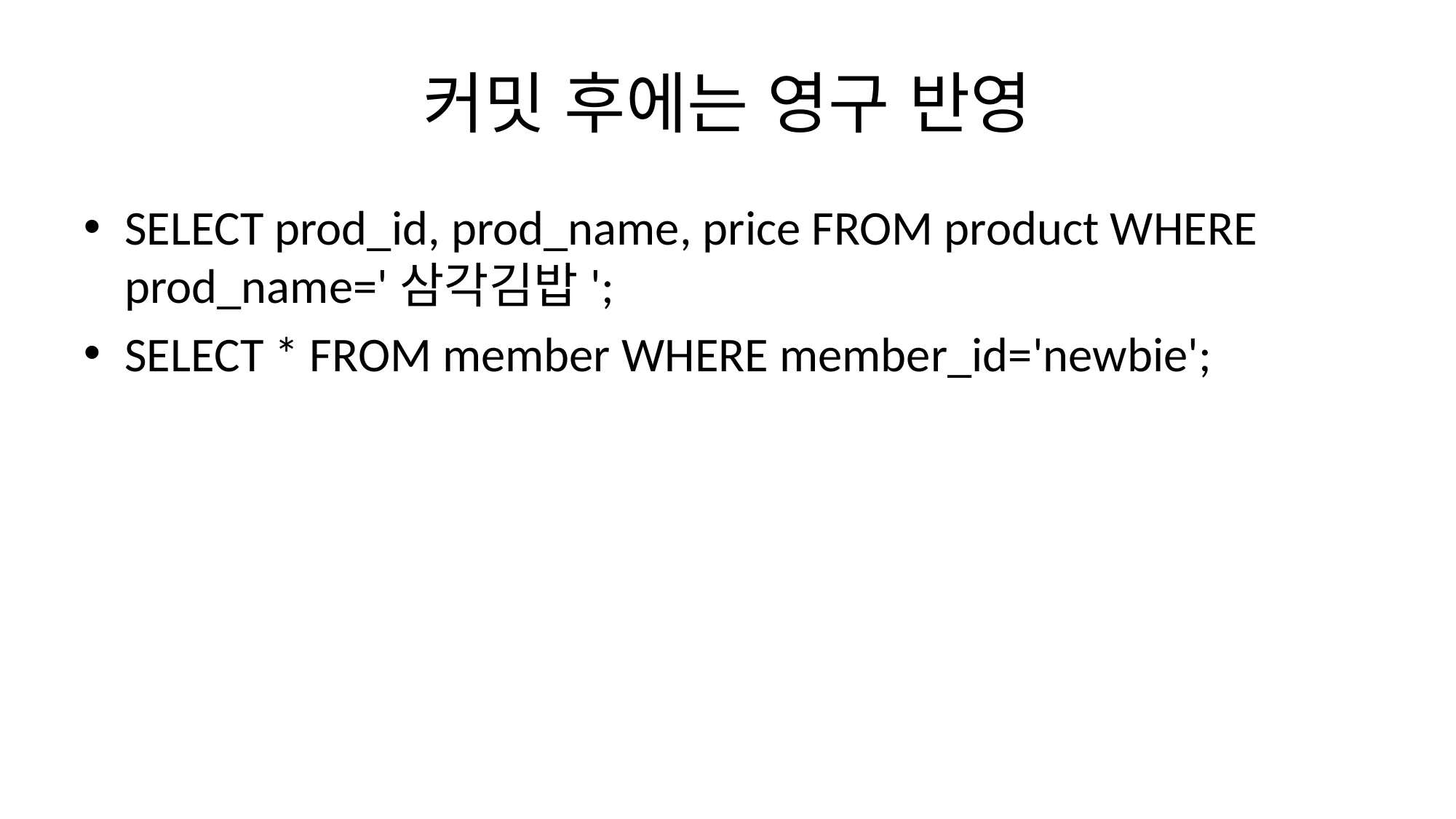

# 커밋 후에는 영구 반영
SELECT prod_id, prod_name, price FROM product WHERE prod_name='삼각김밥';
SELECT * FROM member WHERE member_id='newbie';